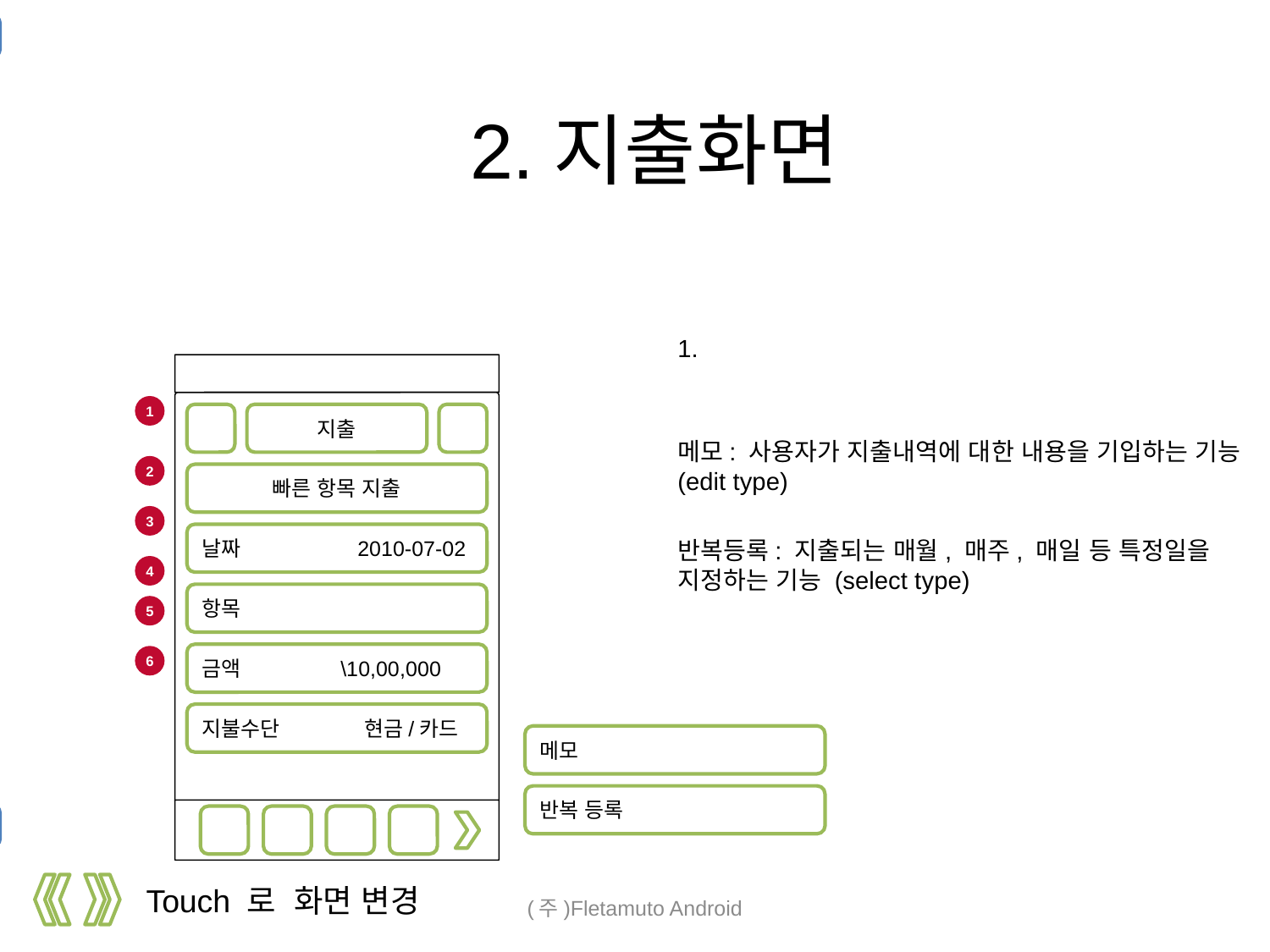

# 2.지출화면
\1,234,567,000
\1,234,567,000

1.

메모: 사용자가 지출내역에 대한 내용을 기입하는 기능 (edit type)

반복등록: 지출되는 매월, 매주, 매일 등 특정일을 지정하는 기능 (select type)

지출

빠른 항목 지출
날짜	    2010-07-02
항목
금액                \10,00,000
지불수단     	      현금/카드

1

2
3
4

5
6

메모

반복 등록
6/22    \1,234,567,000

Touch 로  화면 변경
(주)Fletamuto Android